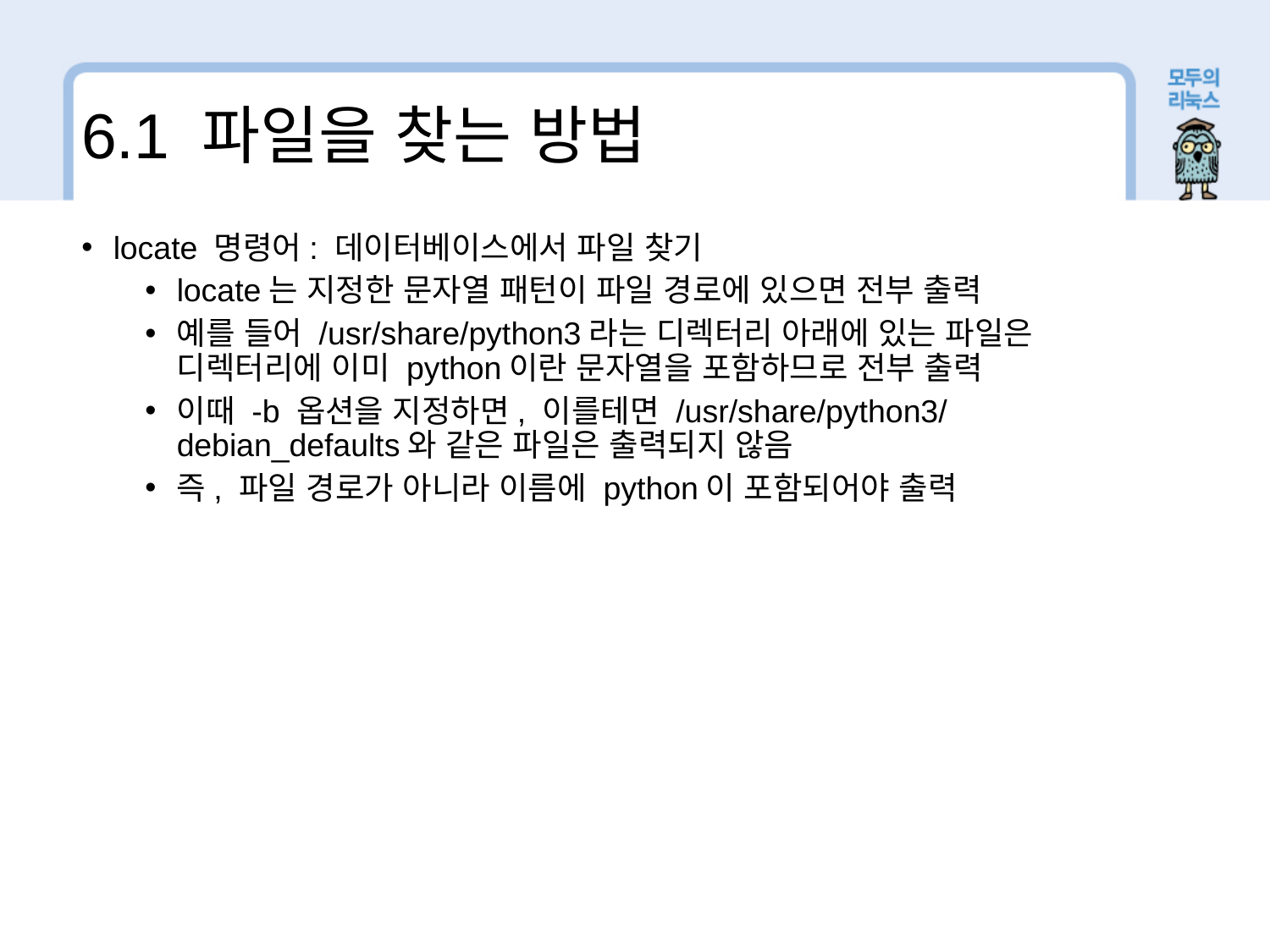

6.1 파일을 찾는 방법
locate 명령어: 데이터베이스에서 파일 찾기
locate는 지정한 문자열 패턴이 파일 경로에 있으면 전부 출력
예를 들어 /usr/share/python3라는 디렉터리 아래에 있는 파일은 디렉터리에 이미 python이란 문자열을 포함하므로 전부 출력
이때 -b 옵션을 지정하면, 이를테면 /usr/share/python3/debian_defaults와 같은 파일은 출력되지 않음
즉, 파일 경로가 아니라 이름에 python이 포함되어야 출력